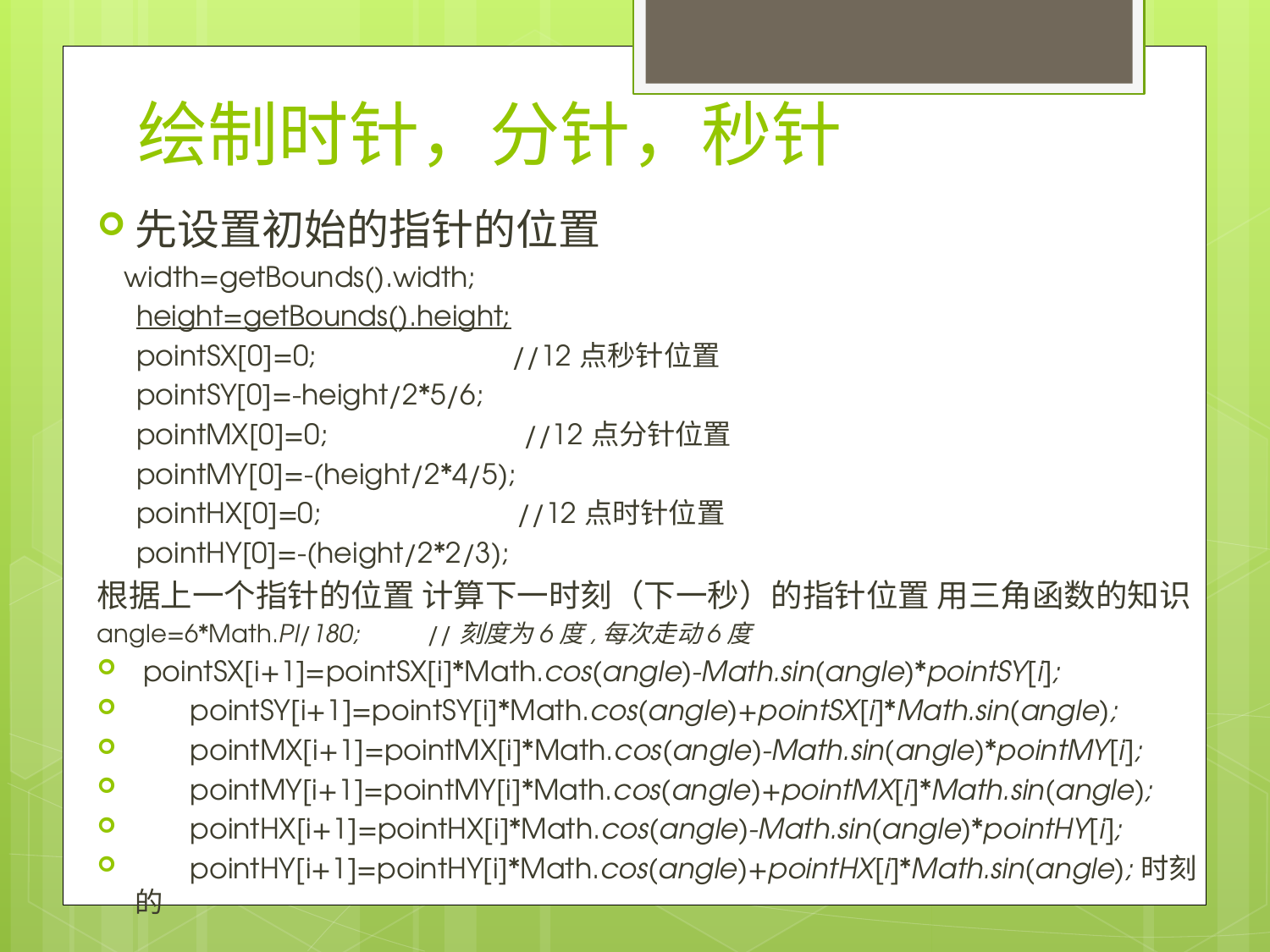

# 绘制时针，分针，秒针
先设置初始的指针的位置
    width=getBounds().width;
     height=getBounds().height;
     pointSX[0]=0;                         //12点秒针位置
     pointSY[0]=-height/2*5/6;
     pointMX[0]=0;                         //12点分针位置
     pointMY[0]=-(height/2*4/5);
     pointHX[0]=0;                         //12点时针位置
     pointHY[0]=-(height/2*2/3);
根据上一个指针的位置 计算下一时刻（下一秒）的指针位置 用三角函数的知识
angle=6*Math.PI/180;          //刻度为6度,每次走动6度
 pointSX[i+1]=pointSX[i]*Math.cos(angle)-Math.sin(angle)*pointSY[i];
       pointSY[i+1]=pointSY[i]*Math.cos(angle)+pointSX[i]*Math.sin(angle);
       pointMX[i+1]=pointMX[i]*Math.cos(angle)-Math.sin(angle)*pointMY[i];
       pointMY[i+1]=pointMY[i]*Math.cos(angle)+pointMX[i]*Math.sin(angle);
       pointHX[i+1]=pointHX[i]*Math.cos(angle)-Math.sin(angle)*pointHY[i];
       pointHY[i+1]=pointHY[i]*Math.cos(angle)+pointHX[i]*Math.sin(angle);时刻的